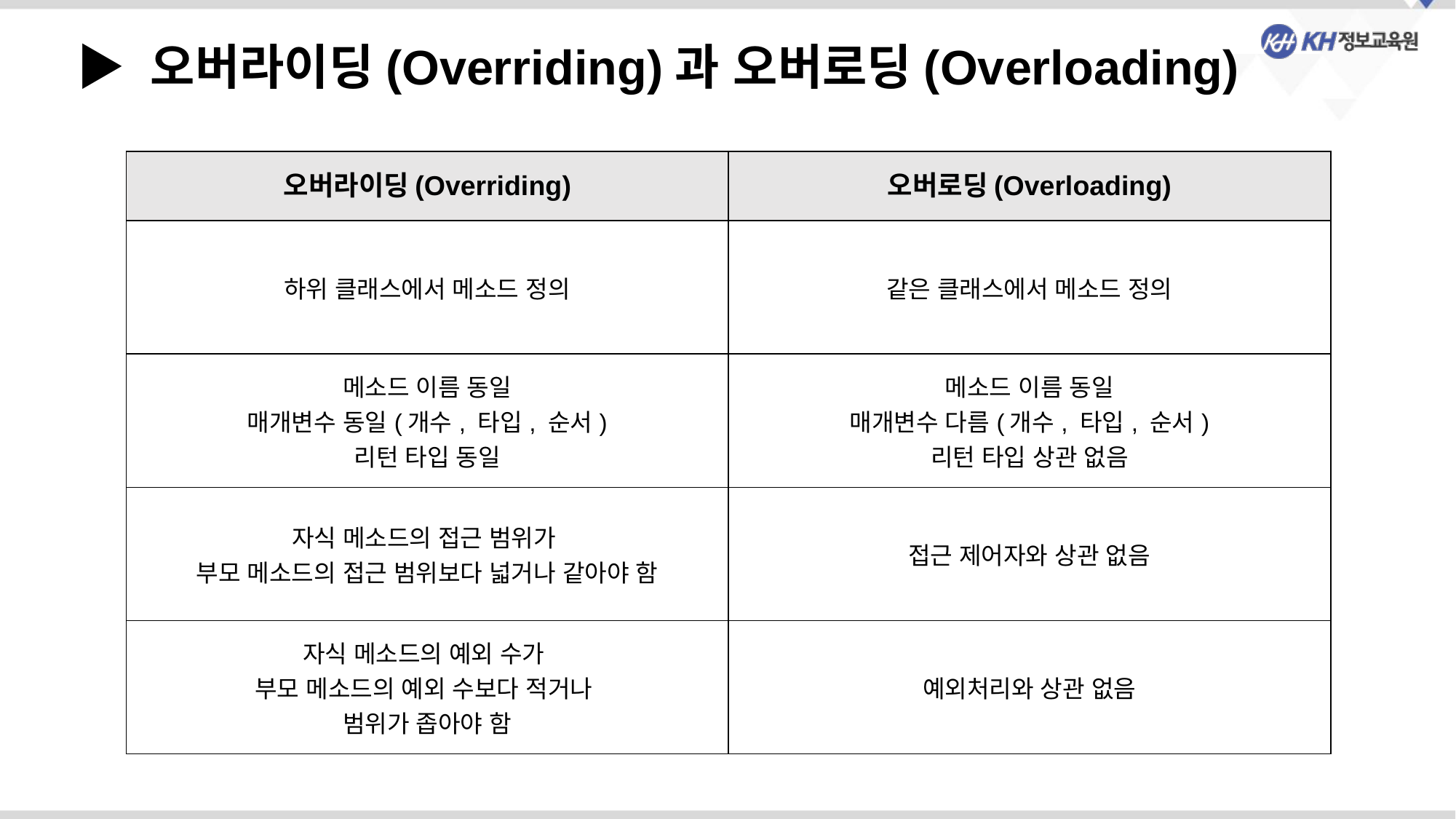

▶ 오버라이딩(Overriding)과 오버로딩(Overloading)
| 오버라이딩(Overriding) | 오버로딩(Overloading) |
| --- | --- |
| 하위 클래스에서 메소드 정의 | 같은 클래스에서 메소드 정의 |
| 메소드 이름 동일 매개변수 동일(개수, 타입, 순서) 리턴 타입 동일 | 메소드 이름 동일 매개변수 다름(개수, 타입, 순서) 리턴 타입 상관 없음 |
| 자식 메소드의 접근 범위가 부모 메소드의 접근 범위보다 넓거나 같아야 함 | 접근 제어자와 상관 없음 |
| 자식 메소드의 예외 수가 부모 메소드의 예외 수보다 적거나 범위가 좁아야 함 | 예외처리와 상관 없음 |